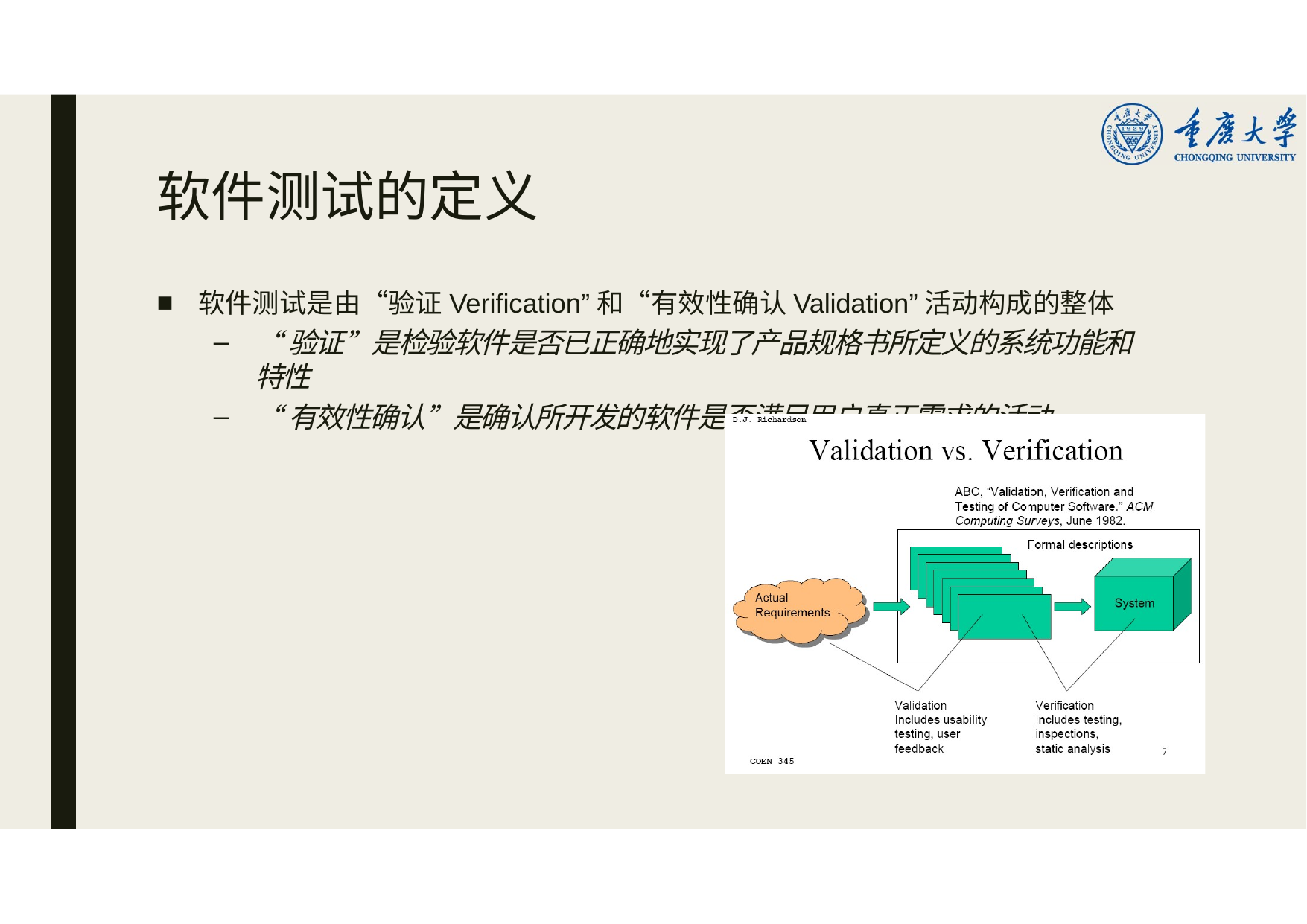

# 软件测试的定义
软件测试是由“验证Verification”和“有效性确认Validation”活动构成的整体
“验证”是检验软件是否已正确地实现了产品规格书所定义的系统功能和特性
“有效性确认”是确认所开发的软件是否满足用户真正需求的活动。